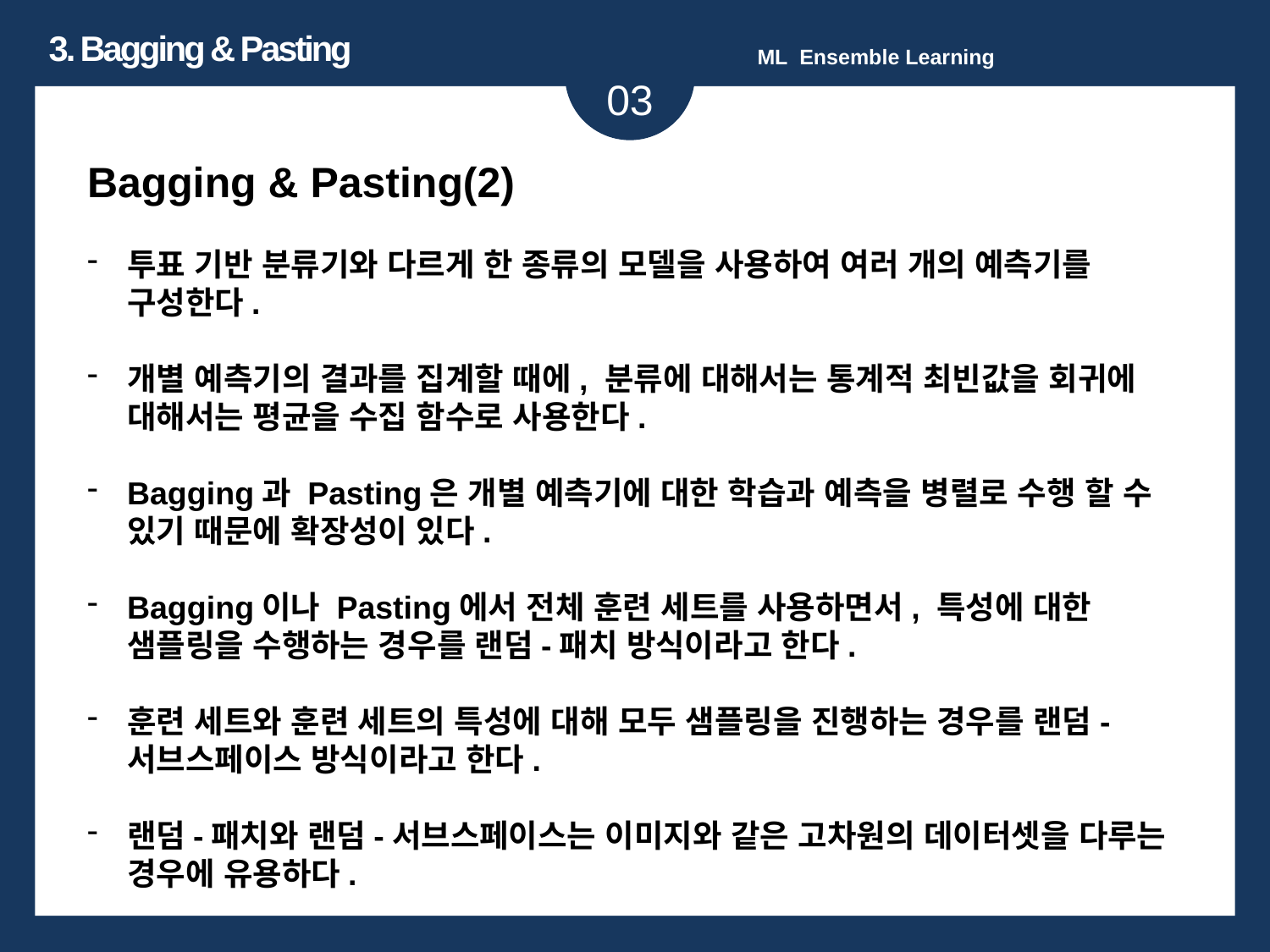

3. Bagging & Pasting
ML  Ensemble Learning
03

Bagging & Pasting(2)

투표 기반 분류기와 다르게 한 종류의 모델을 사용하여 여러 개의 예측기를 구성한다.

개별 예측기의 결과를 집계할 때에, 분류에 대해서는 통계적 최빈값을 회귀에 대해서는 평균을 수집 함수로 사용한다.

Bagging과 Pasting은 개별 예측기에 대한 학습과 예측을 병렬로 수행 할 수 있기 때문에 확장성이 있다.

Bagging이나 Pasting에서 전체 훈련 세트를 사용하면서, 특성에 대한 샘플링을 수행하는 경우를 랜덤-패치 방식이라고 한다.

훈련 세트와 훈련 세트의 특성에 대해 모두 샘플링을 진행하는 경우를 랜덤-서브스페이스 방식이라고 한다.

랜덤-패치와 랜덤-서브스페이스는 이미지와 같은 고차원의 데이터셋을 다루는 경우에 유용하다.